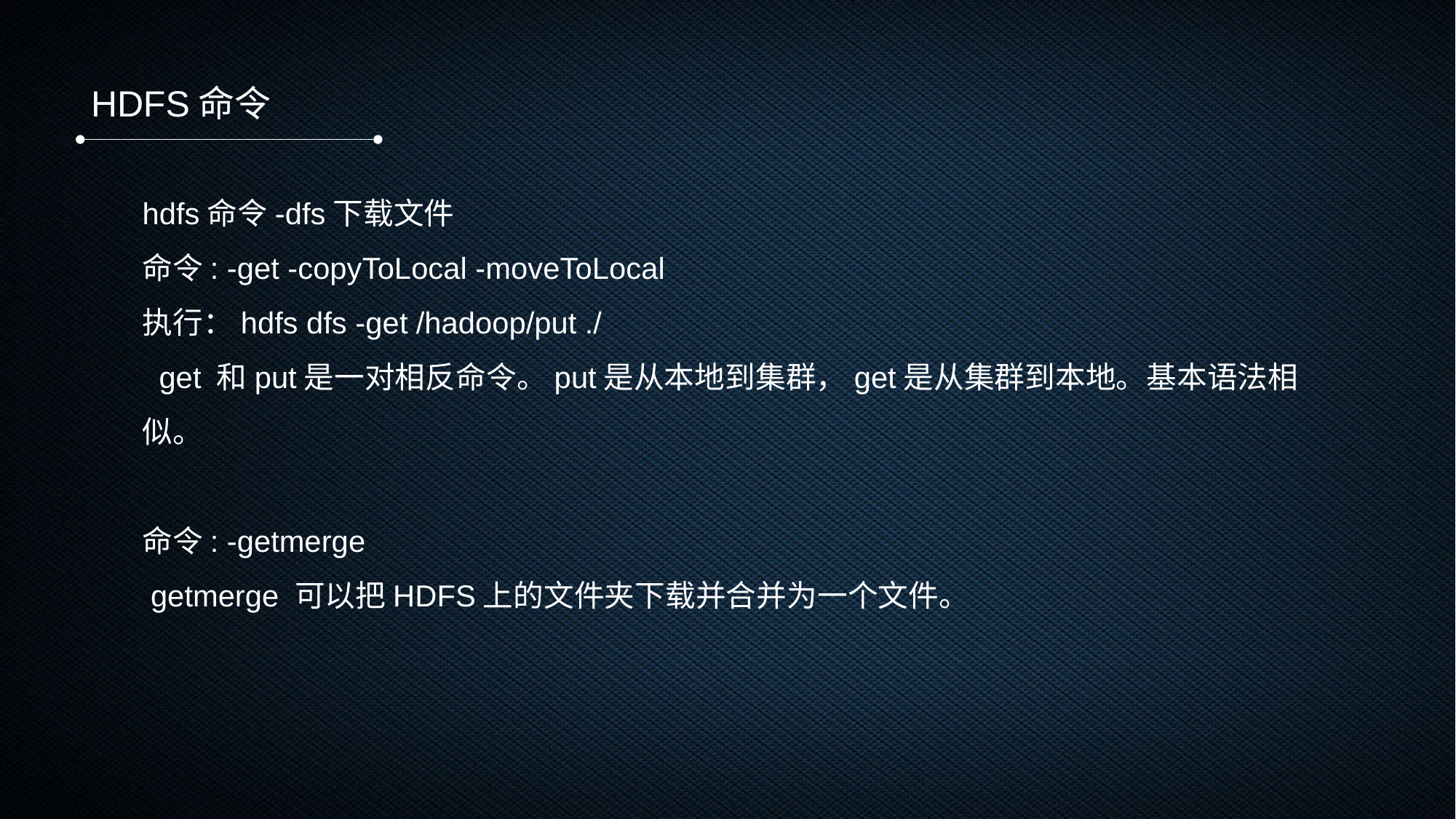

HDFS命令
hdfs命令-dfs下载文件
命令: -get -copyToLocal -moveToLocal
执行：hdfs dfs -get /hadoop/put ./
  get 和put是一对相反命令。put是从本地到集群，get是从集群到本地。基本语法相似。

命令: -getmerge
 getmerge 可以把HDFS上的文件夹下载并合并为一个文件。